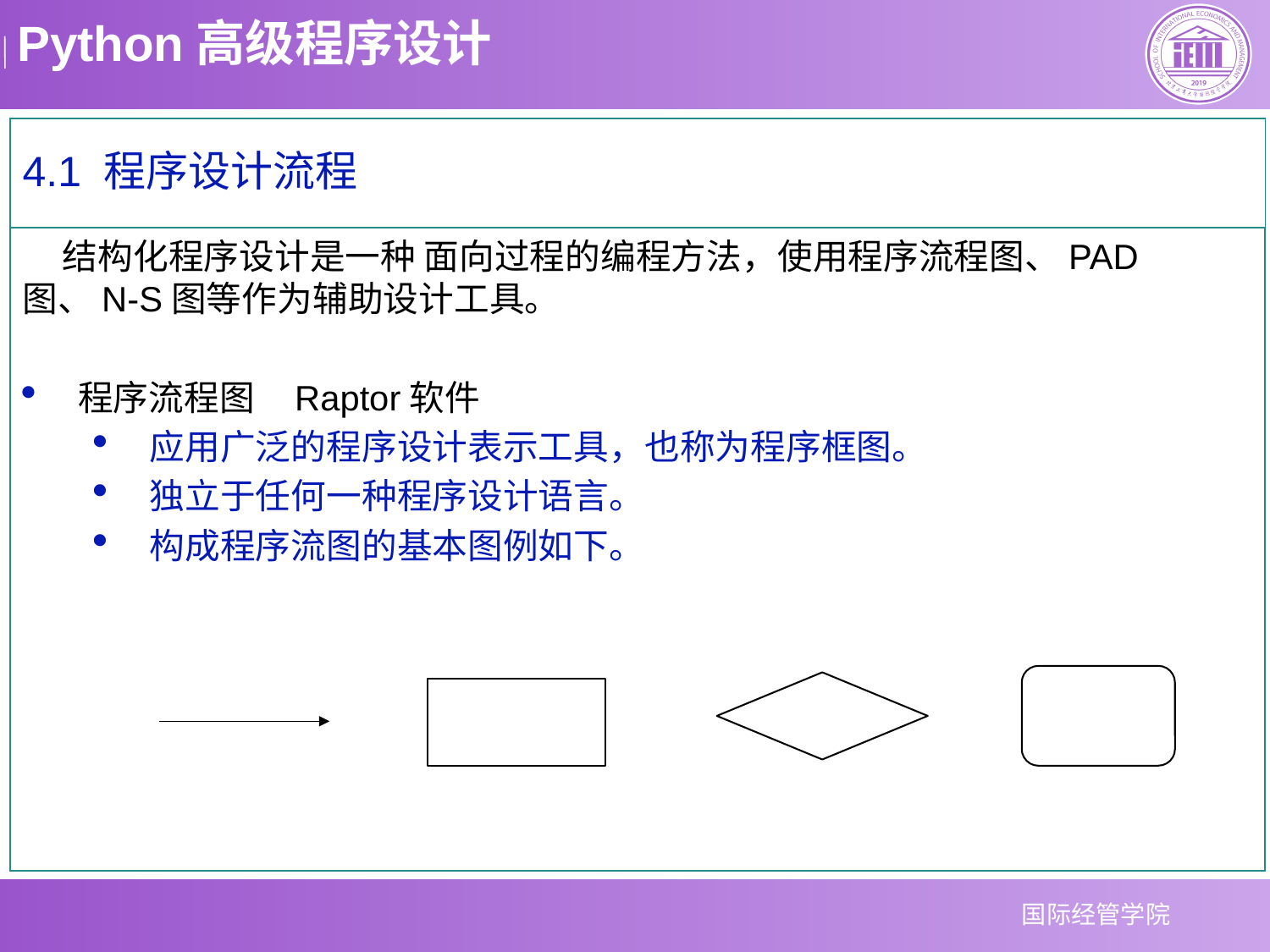

4.1 程序设计流程
    结构化程序设计是一种 面向过程的编程方法，使用程序流程图、PAD图、N-S图等作为辅助设计工具。

程序流程图    Raptor软件
应用广泛的程序设计表示工具，也称为程序框图。
独立于任何一种程序设计语言。
构成程序流图的基本图例如下。